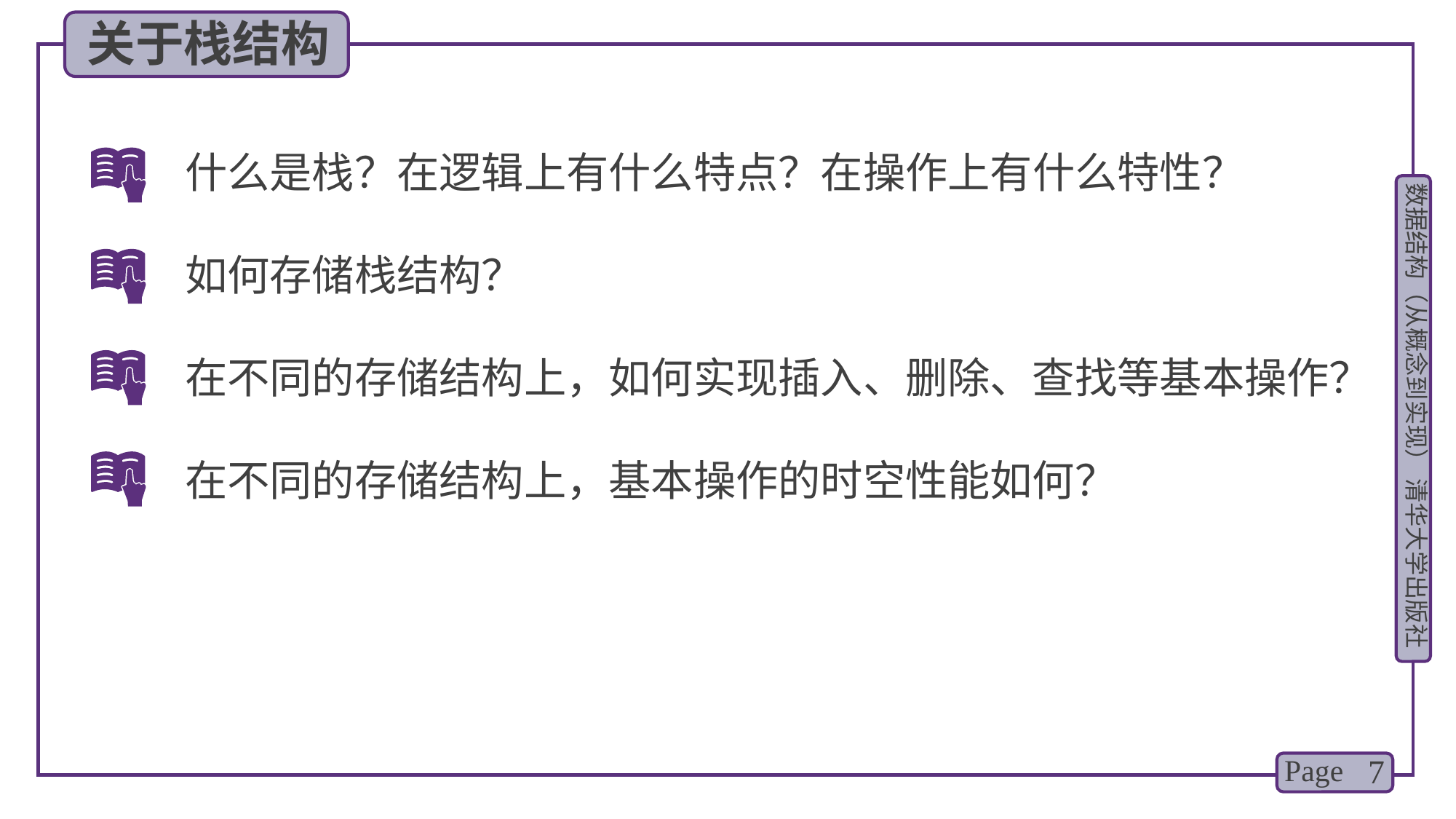

关于栈结构

什么是栈？在逻辑上有什么特点？在操作上有什么特性？

如何存储栈结构？

在不同的存储结构上，如何实现插入、删除、查找等基本操作？

在不同的存储结构上，基本操作的时空性能如何？